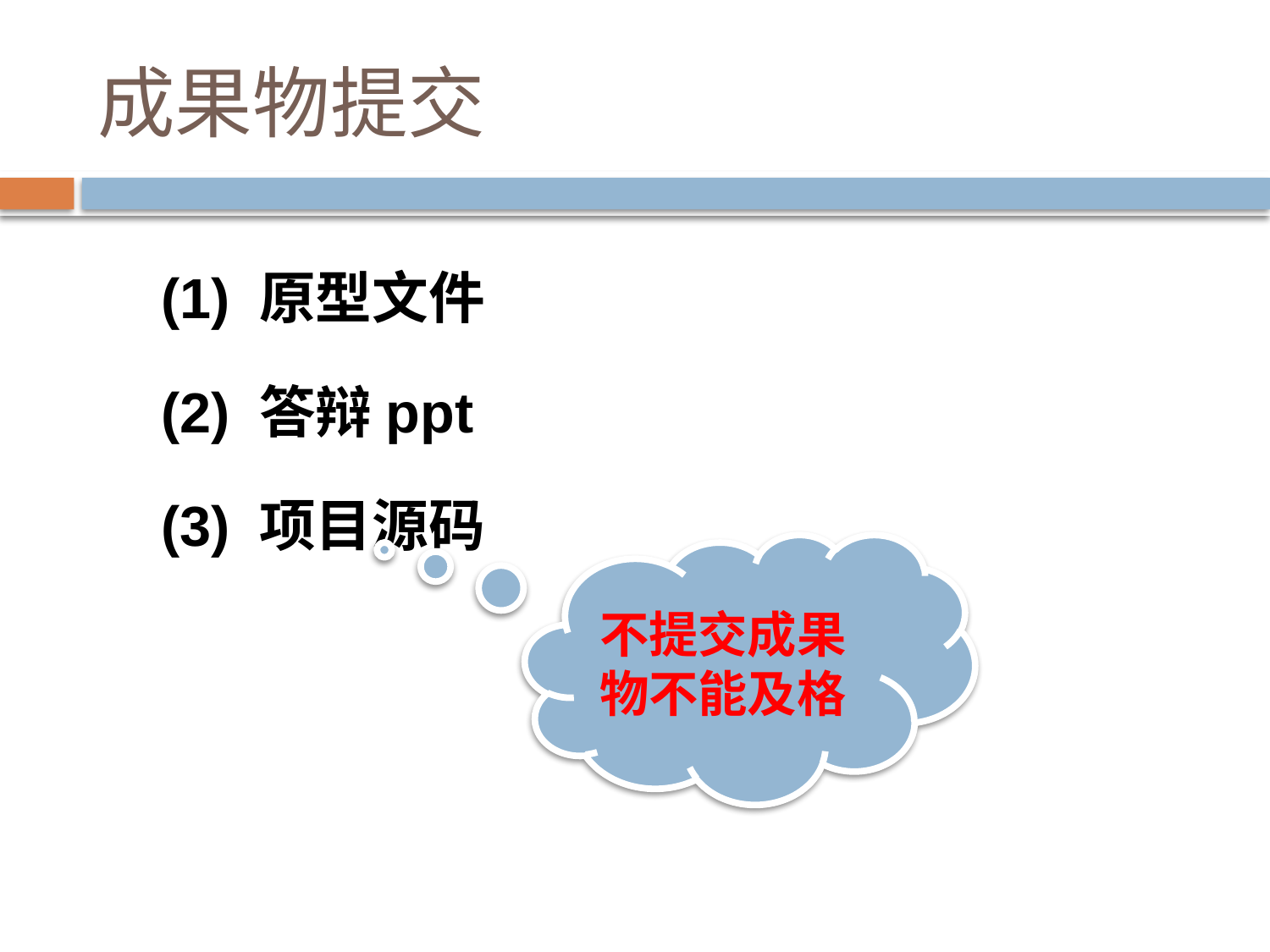

# 成果物提交
(1) 原型文件
(2) 答辩ppt
(3) 项目源码
不提交成果物不能及格